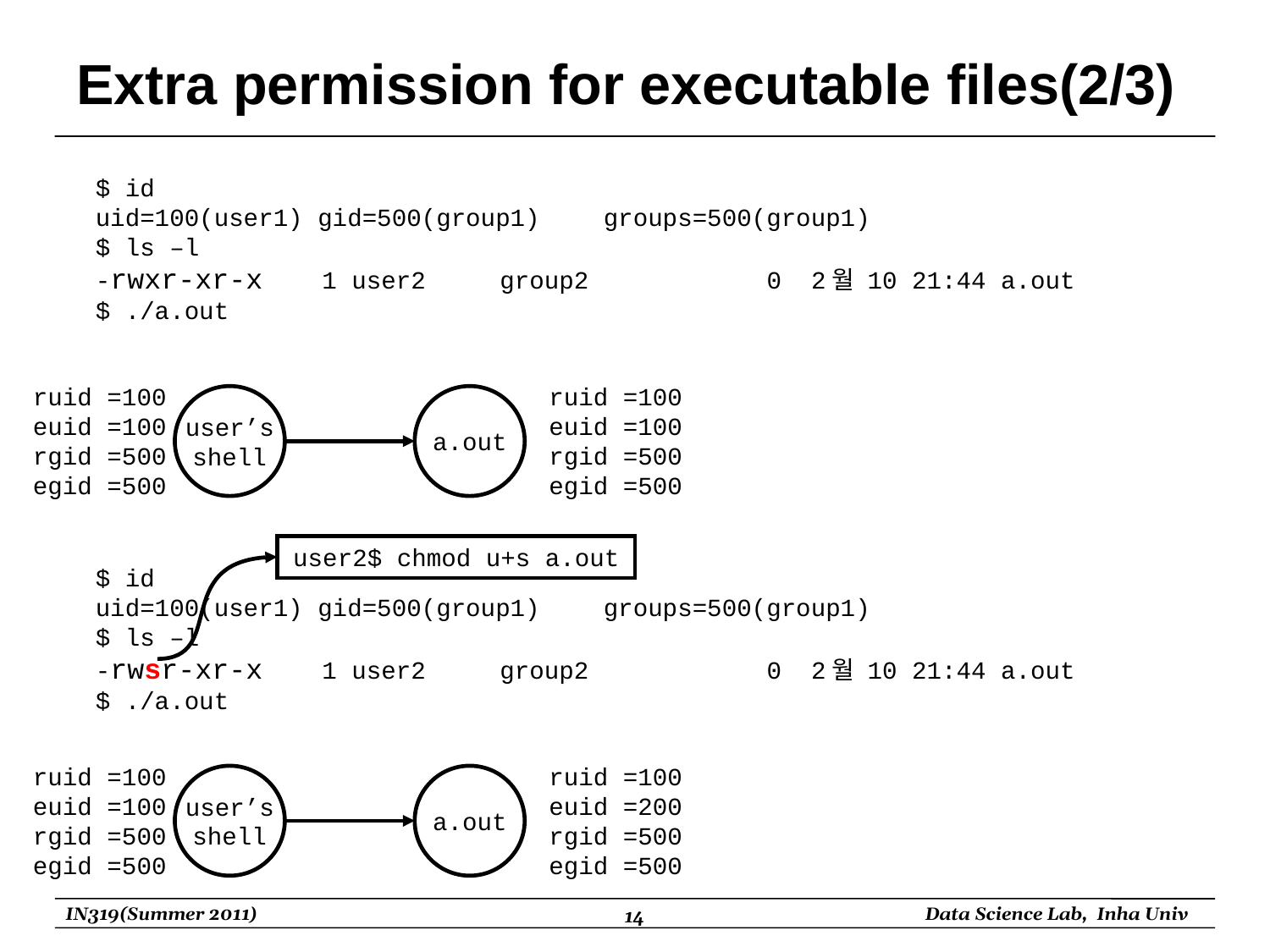

# Extra permission for executable files(2/3)
$ id
uid=100(user1) gid=500(group1) 	groups=500(group1)
$ ls –l
-rwxr-xr-x    1 user2     group2            0  2월 10 21:44 a.out
$ ./a.out

ruid =100
euid =100
rgid =500
egid =500
ruid =100
euid =100
rgid =500
egid =500
user’s
shell
a.out
user2$ chmod u+s a.out
$ id
uid=100(user1) gid=500(group1) 	groups=500(group1)
$ ls –l
-rwsr-xr-x    1 user2     group2            0  2월 10 21:44 a.out
$ ./a.out
ruid =100
euid =100
rgid =500
egid =500
ruid =100
euid =200
rgid =500
egid =500
user’s
shell
a.out
14